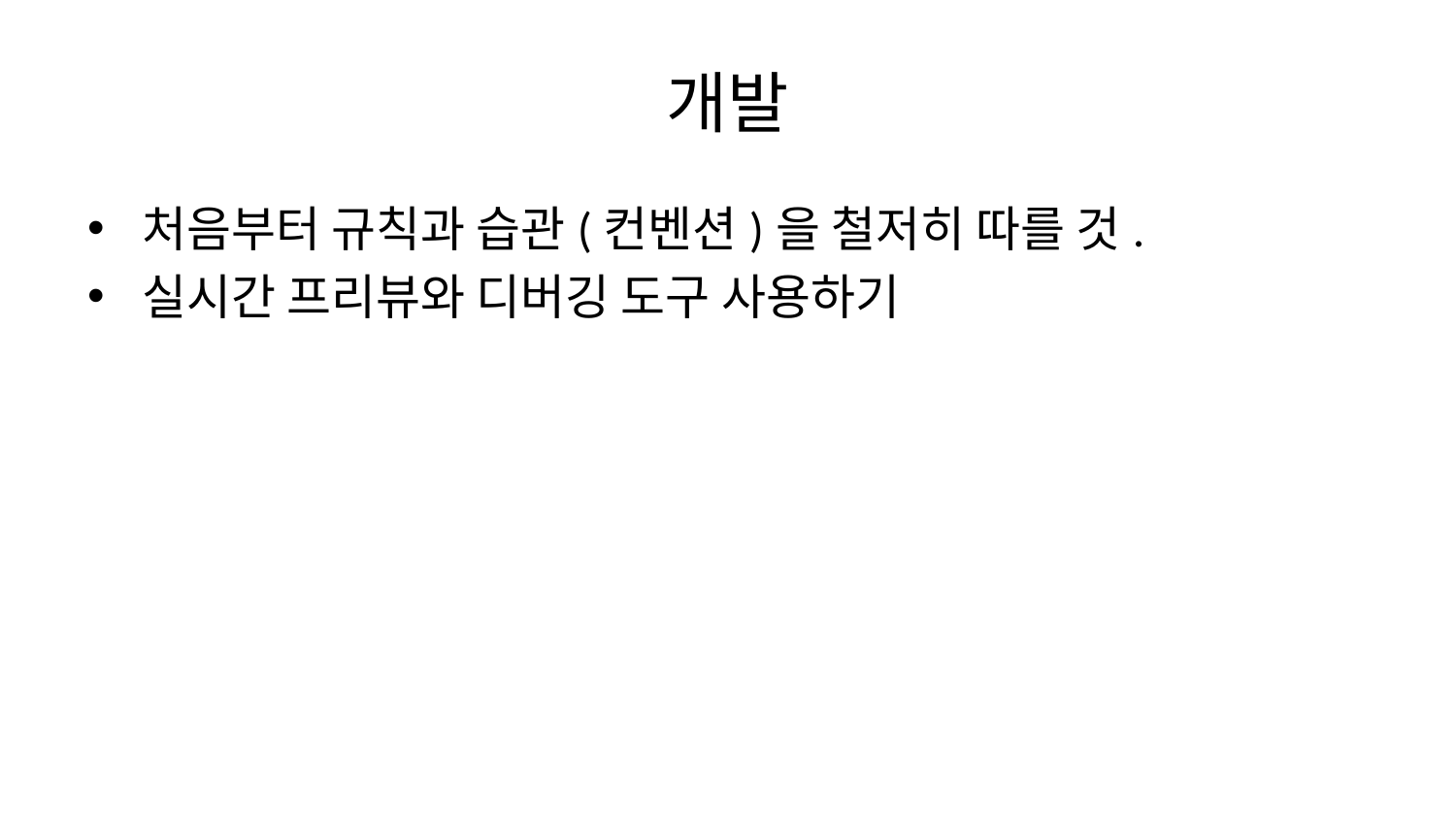

# 개발
처음부터 규칙과 습관(컨벤션)을 철저히 따를 것.
실시간 프리뷰와 디버깅 도구 사용하기